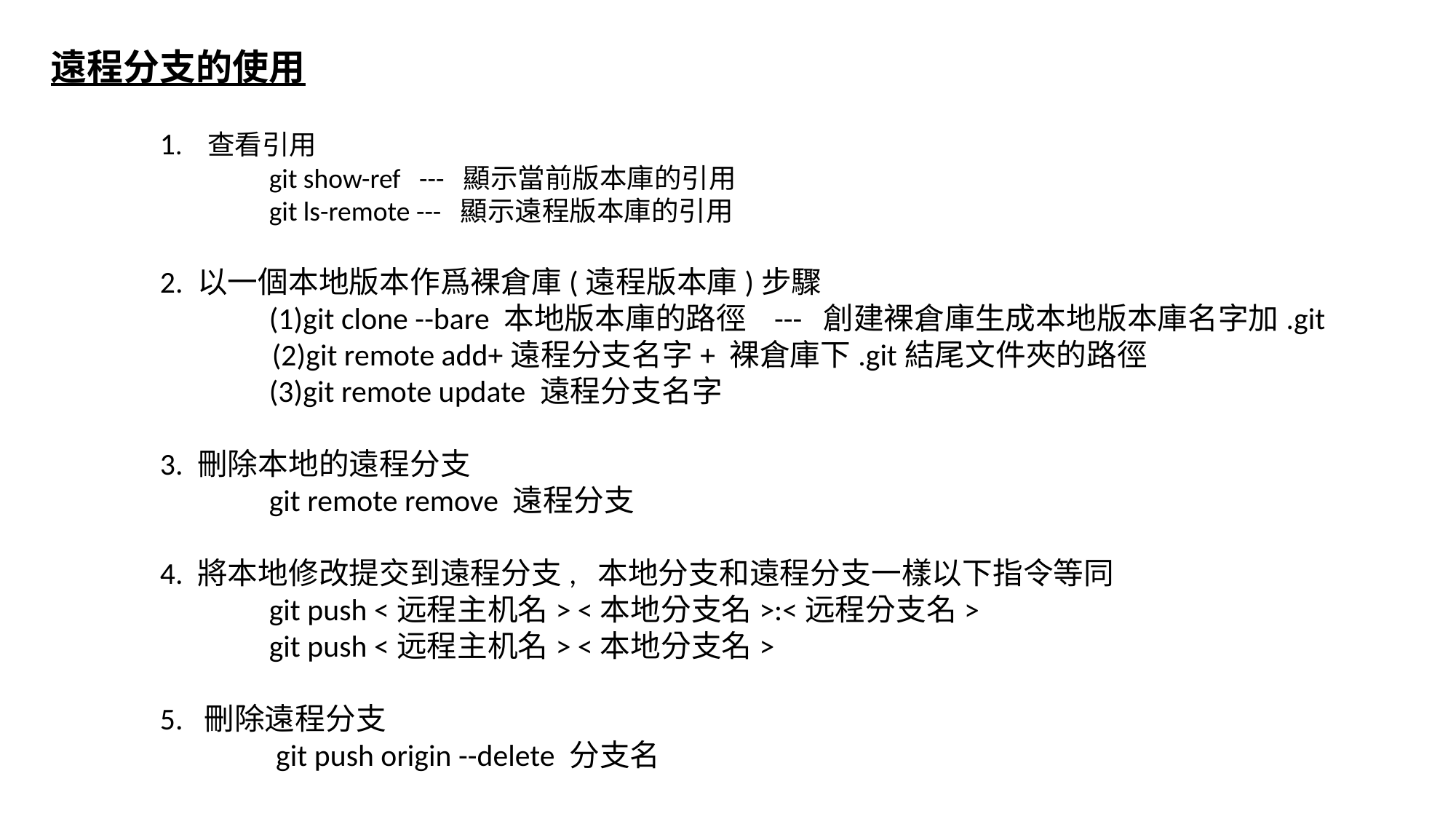

遠程分支的使用

	1.   查看引用
		git show-ref   ---  顯示當前版本庫的引用
		git ls-remote ---  顯示遠程版本庫的引用

	2. 以一個本地版本作爲裸倉庫(遠程版本庫)步驟
		(1)git clone --bare 本地版本庫的路徑   ---  創建裸倉庫生成本地版本庫名字加.git
                                (2)git remote add+遠程分支名字+ 裸倉庫下.git結尾文件夾的路徑
		(3)git remote update 遠程分支名字

	3. 刪除本地的遠程分支
		git remote remove 遠程分支

	4. 將本地修改提交到遠程分支,  本地分支和遠程分支一樣以下指令等同
		git push <远程主机名> <本地分支名>:<远程分支名>
		git push <远程主机名> <本地分支名>

	5.  刪除遠程分支
		 git push origin --delete 分支名